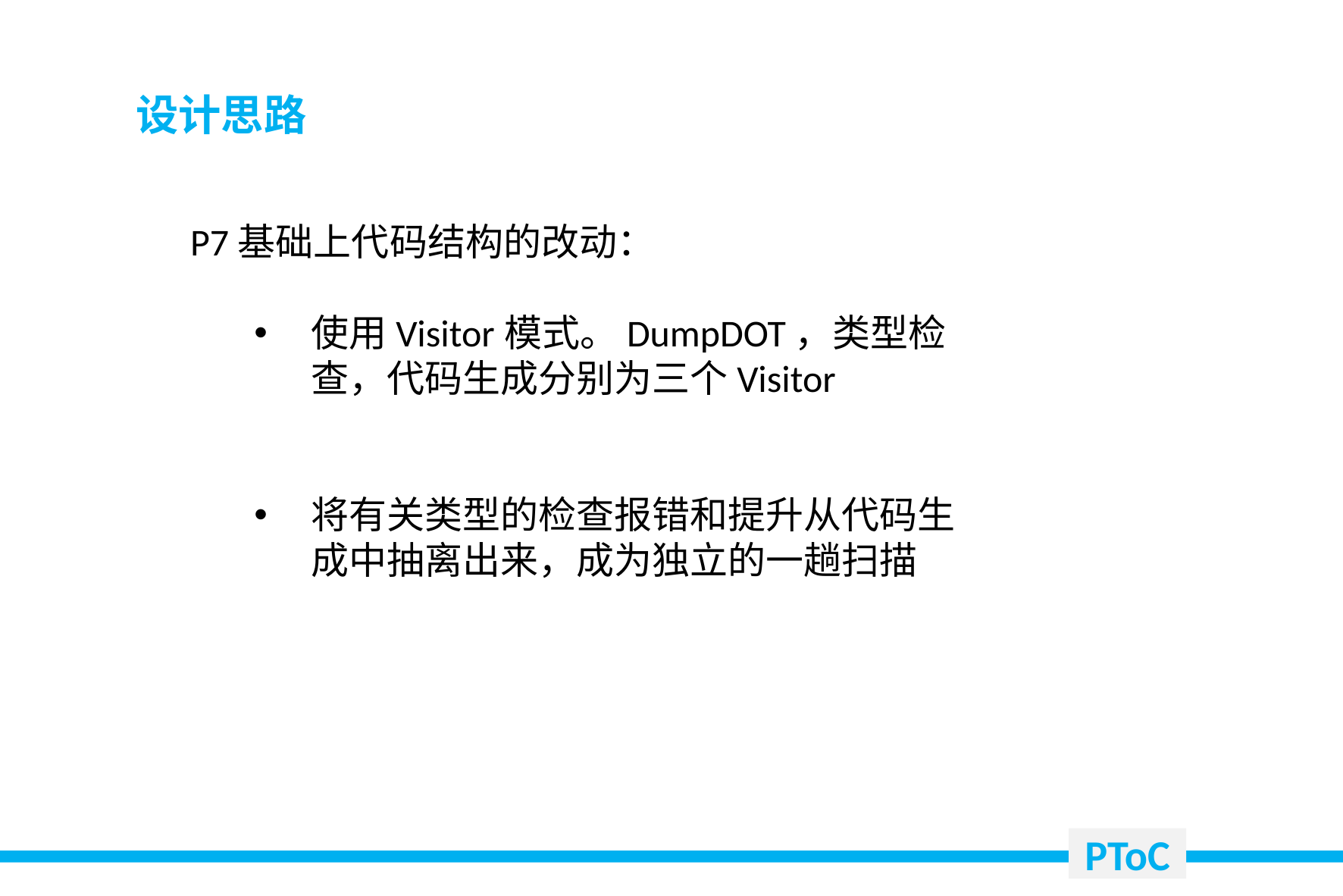

设计思路
P7基础上代码结构的改动：

使用Visitor模式。DumpDOT，类型检查，代码生成分别为三个Visitor

将有关类型的检查报错和提升从代码生成中抽离出来，成为独立的一趟扫描

PToC